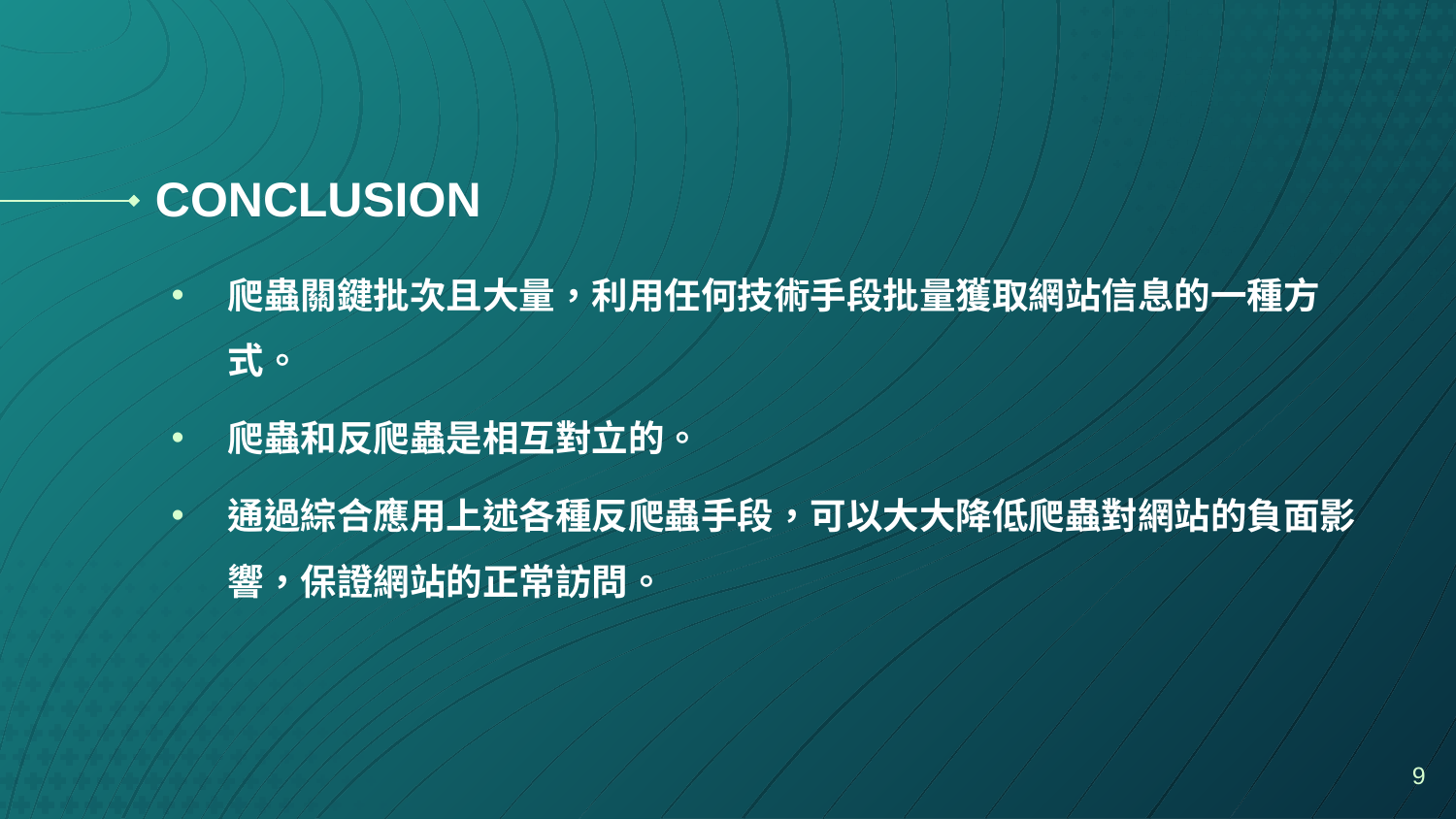

# CONCLUSION
爬蟲關鍵批次且大量，利用任何技術手段批量獲取網站信息的一種方式。
爬蟲和反爬蟲是相互對立的。
通過綜合應用上述各種反爬蟲手段，可以大大降低爬蟲對網站的負面影響，保證網站的正常訪問。
9